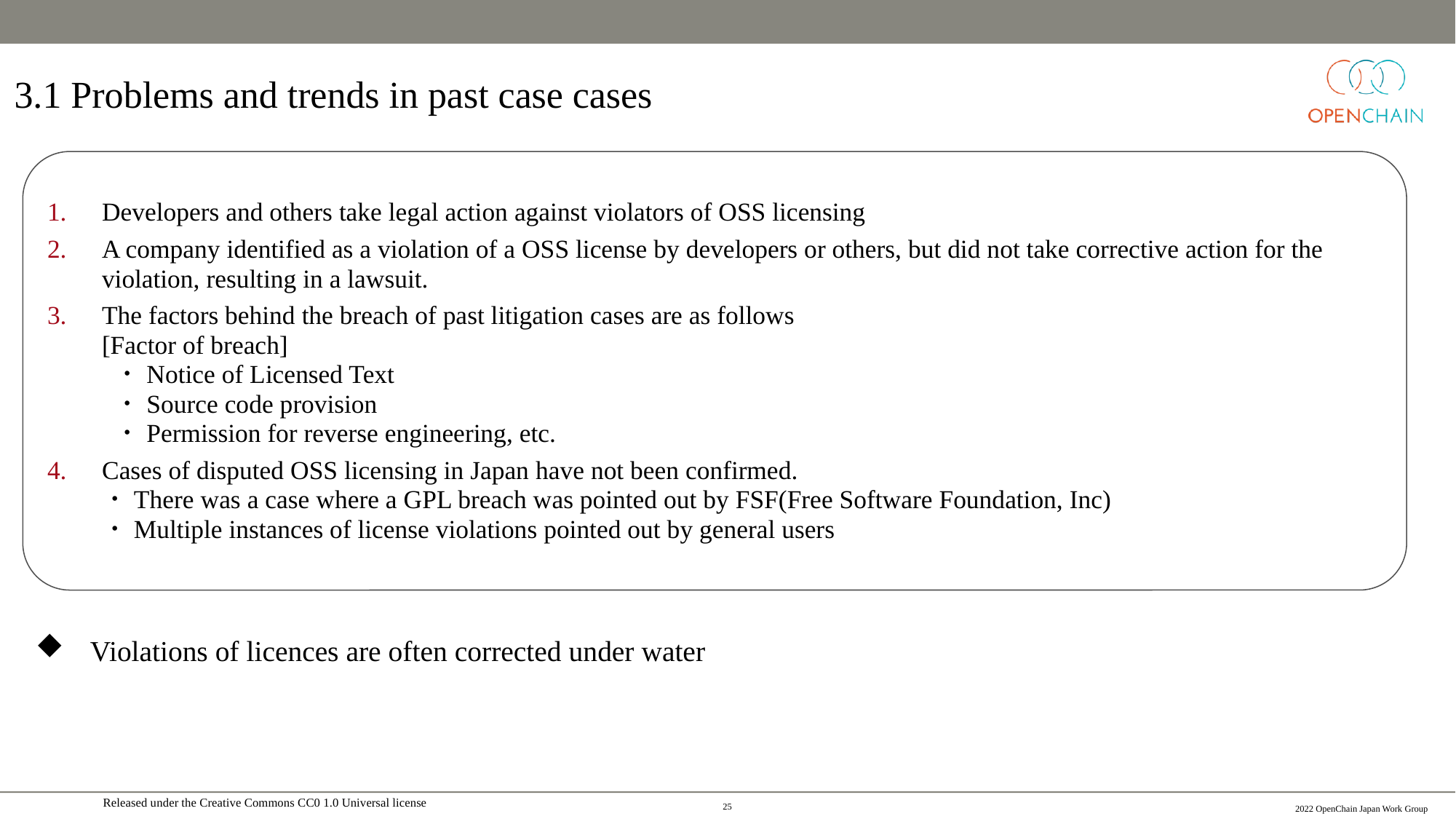

# 3.1 Problems and trends in past case cases
Developers and others take legal action against violators of OSS licensing
A company identified as a violation of a OSS license by developers or others, but did not take corrective action for the violation, resulting in a lawsuit.
The factors behind the breach of past litigation cases are as follows
[Factor of breach]
 ・Notice of Licensed Text
 ・Source code provision
 ・Permission for reverse engineering, etc.
Cases of disputed OSS licensing in Japan have not been confirmed.
・There was a case where a GPL breach was pointed out by FSF(Free Software Foundation, Inc)
・Multiple instances of license violations pointed out by general users
Violations of licences are often corrected under water
25